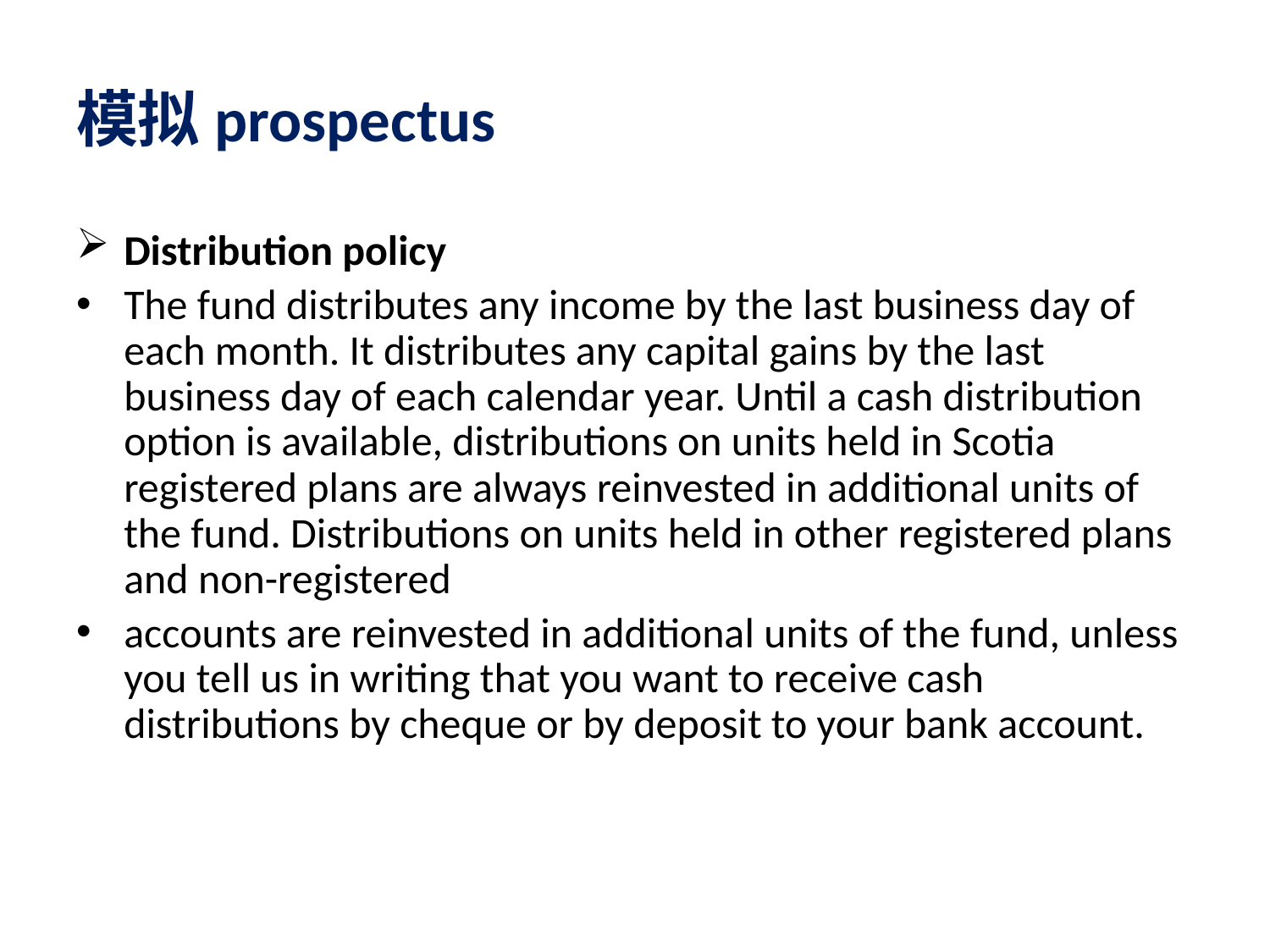

# 模拟prospectus
Distribution policy
The fund distributes any income by the last business day of each month. It distributes any capital gains by the last business day of each calendar year. Until a cash distribution option is available, distributions on units held in Scotia registered plans are always reinvested in additional units of the fund. Distributions on units held in other registered plans and non-registered
accounts are reinvested in additional units of the fund, unless you tell us in writing that you want to receive cash distributions by cheque or by deposit to your bank account.